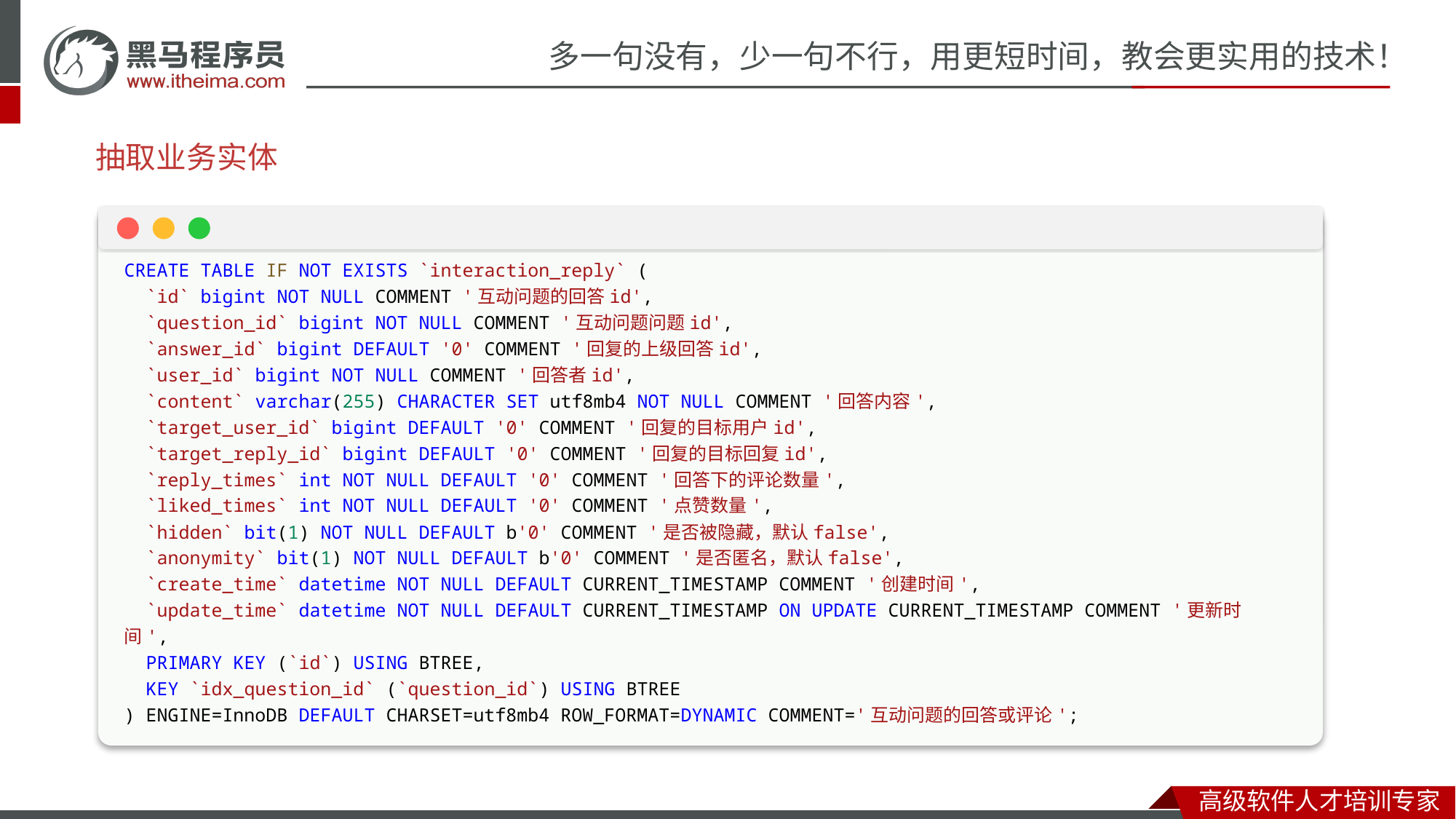

抽取业务实体

CREATE TABLE IF NOT EXISTS `interaction_reply` (
  `id` bigint NOT NULL COMMENT '互动问题的回答id',
  `question_id` bigint NOT NULL COMMENT '互动问题问题id',
  `answer_id` bigint DEFAULT '0' COMMENT '回复的上级回答id',
  `user_id` bigint NOT NULL COMMENT '回答者id',
  `content` varchar(255) CHARACTER SET utf8mb4 NOT NULL COMMENT '回答内容',
  `target_user_id` bigint DEFAULT '0' COMMENT '回复的目标用户id',
  `target_reply_id` bigint DEFAULT '0' COMMENT '回复的目标回复id',
  `reply_times` int NOT NULL DEFAULT '0' COMMENT '回答下的评论数量',
  `liked_times` int NOT NULL DEFAULT '0' COMMENT '点赞数量',
  `hidden` bit(1) NOT NULL DEFAULT b'0' COMMENT '是否被隐藏，默认false',
  `anonymity` bit(1) NOT NULL DEFAULT b'0' COMMENT '是否匿名，默认false',
  `create_time` datetime NOT NULL DEFAULT CURRENT_TIMESTAMP COMMENT '创建时间',
  `update_time` datetime NOT NULL DEFAULT CURRENT_TIMESTAMP ON UPDATE CURRENT_TIMESTAMP COMMENT '更新时间',
  PRIMARY KEY (`id`) USING BTREE,
  KEY `idx_question_id` (`question_id`) USING BTREE
) ENGINE=InnoDB DEFAULT CHARSET=utf8mb4 ROW_FORMAT=DYNAMIC COMMENT='互动问题的回答或评论';